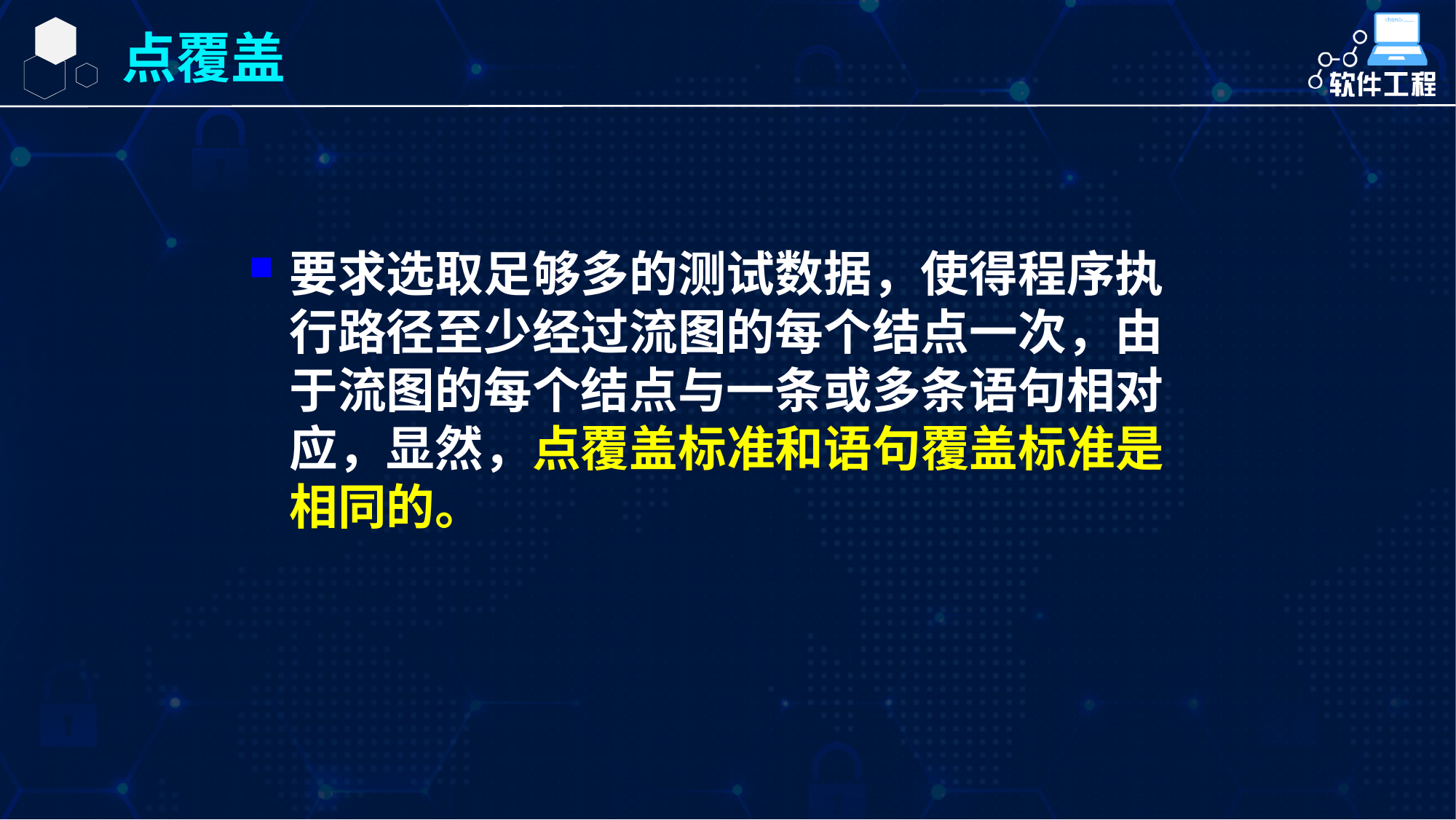

点覆盖
要求选取足够多的测试数据，使得程序执行路径至少经过流图的每个结点一次，由于流图的每个结点与一条或多条语句相对应，显然，点覆盖标准和语句覆盖标准是相同的。